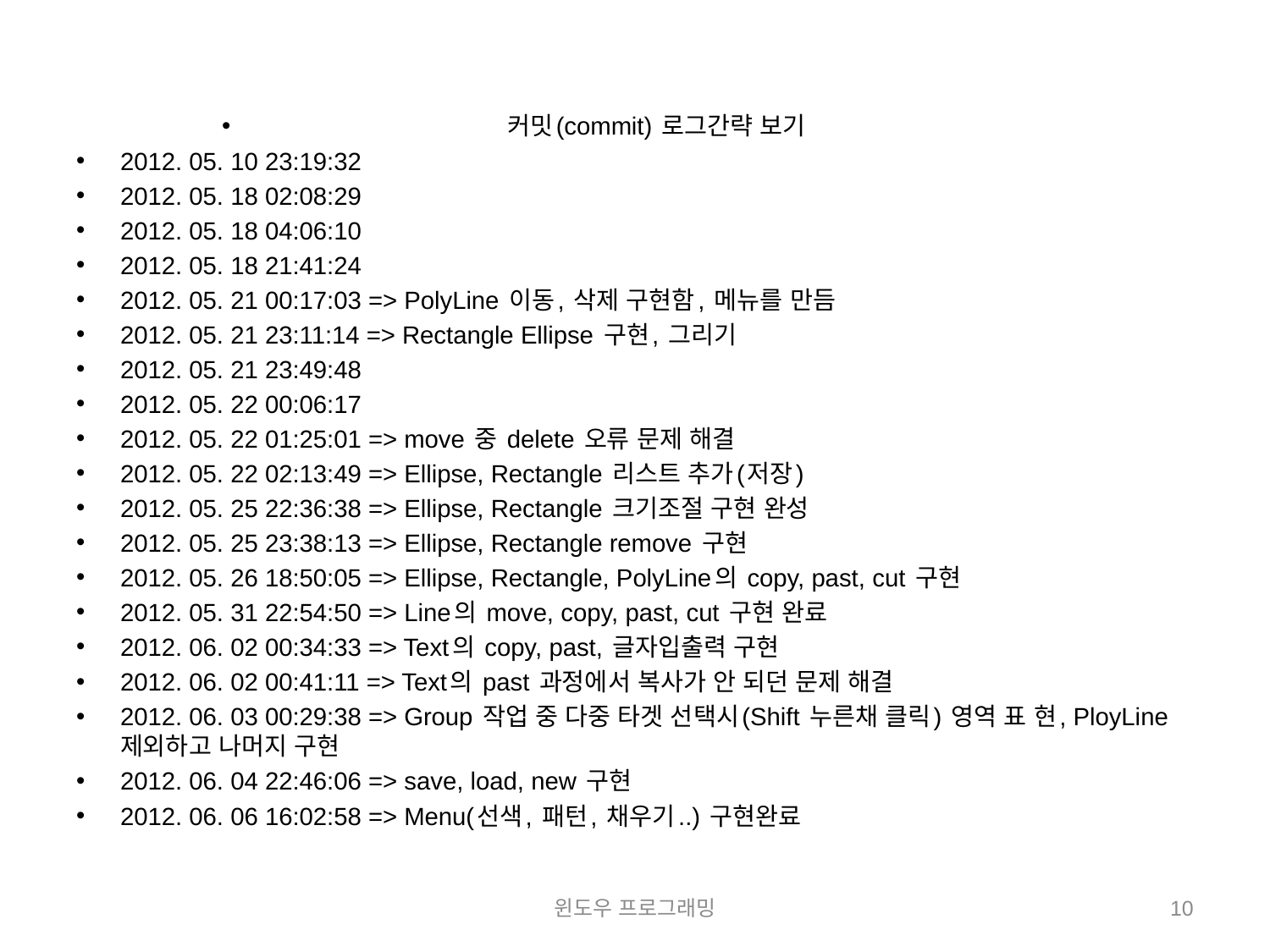

커밋(commit) 로그간략 보기
2012. 05. 10 23:19:32
2012. 05. 18 02:08:29
2012. 05. 18 04:06:10
2012. 05. 18 21:41:24
2012. 05. 21 00:17:03 => PolyLine 이동, 삭제 구현함, 메뉴를 만듬
2012. 05. 21 23:11:14 => Rectangle Ellipse 구현, 그리기
2012. 05. 21 23:49:48
2012. 05. 22 00:06:17
2012. 05. 22 01:25:01 => move 중 delete 오류 문제 해결
2012. 05. 22 02:13:49 => Ellipse, Rectangle 리스트 추가(저장)
2012. 05. 25 22:36:38 => Ellipse, Rectangle 크기조절 구현 완성
2012. 05. 25 23:38:13 => Ellipse, Rectangle remove 구현
2012. 05. 26 18:50:05 => Ellipse, Rectangle, PolyLine의 copy, past, cut 구현
2012. 05. 31 22:54:50 => Line의 move, copy, past, cut 구현 완료
2012. 06. 02 00:34:33 => Text의 copy, past, 글자입출력 구현
2012. 06. 02 00:41:11 => Text의 past 과정에서 복사가 안 되던 문제 해결
2012. 06. 03 00:29:38 => Group 작업 중 다중 타겟 선택시(Shift 누른채 클릭) 영역 표 현, PloyLine 제외하고 나머지 구현
2012. 06. 04 22:46:06 => save, load, new 구현
2012. 06. 06 16:02:58 => Menu(선색, 패턴, 채우기..) 구현완료

윈도우 프로그래밍
10